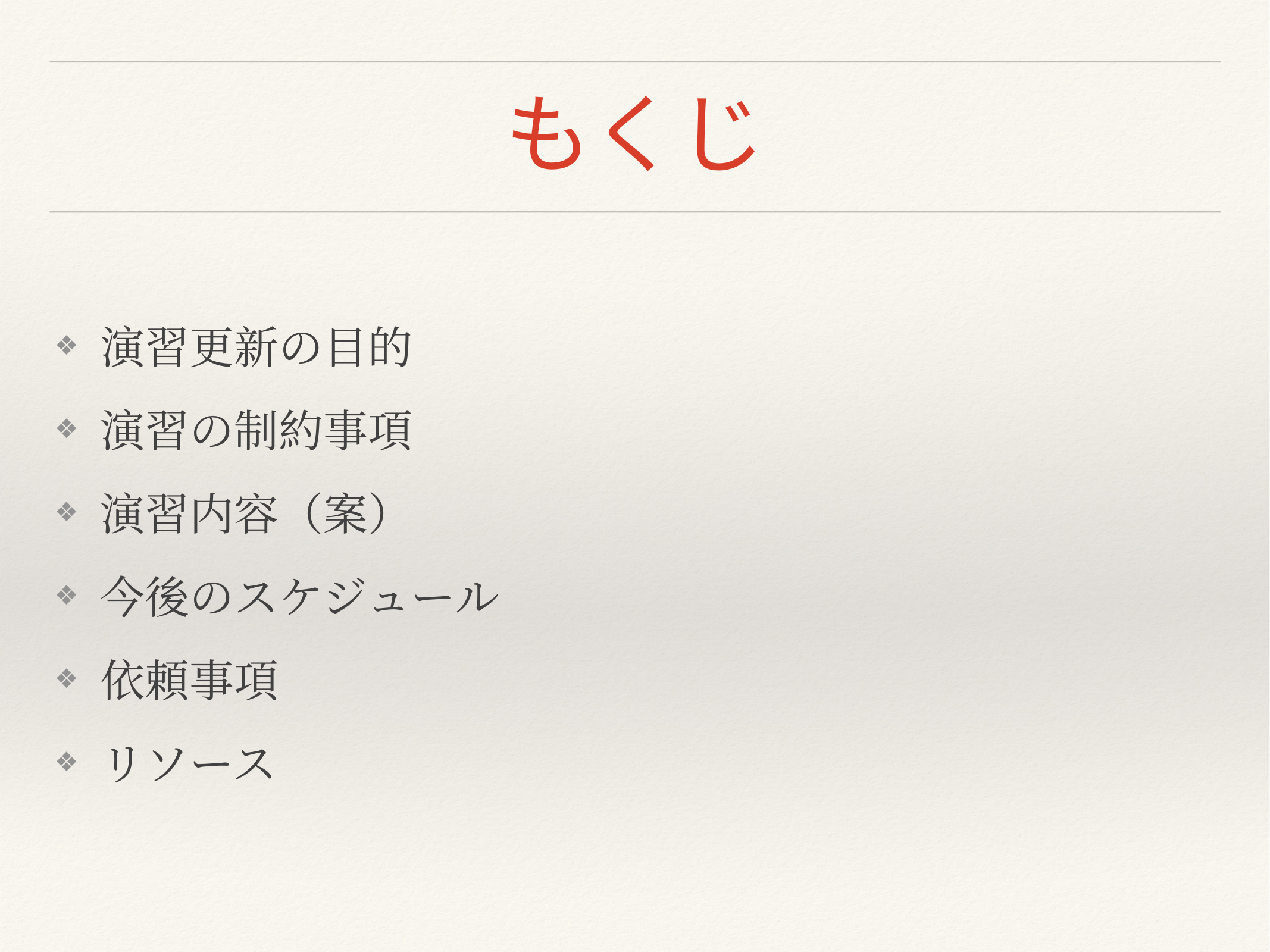

# もくじ
演習更新の目的
演習の制約事項
演習内容（案）
今後のスケジュール
依頼事項
リソース